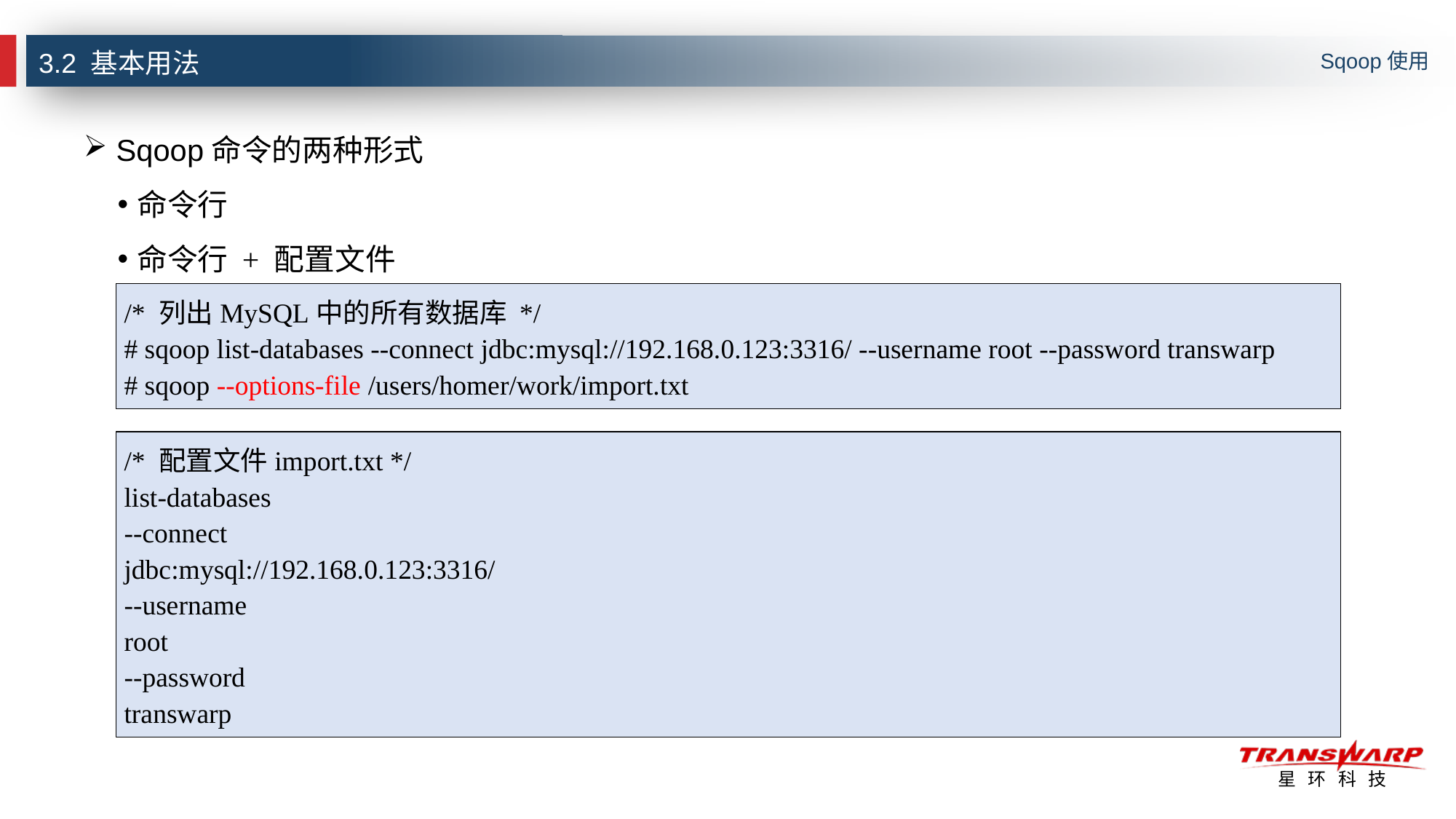

Sqoop使用
# 3.2 基本用法
Sqoop命令的两种形式
命令行
命令行 + 配置文件
/* 列出MySQL中的所有数据库 */
# sqoop list-databases --connect jdbc:mysql://192.168.0.123:3316/ --username root --password transwarp
# sqoop --options-file /users/homer/work/import.txt
/* 配置文件import.txt */
list-databases
--connect
jdbc:mysql://192.168.0.123:3316/
--username
root
--password
transwarp